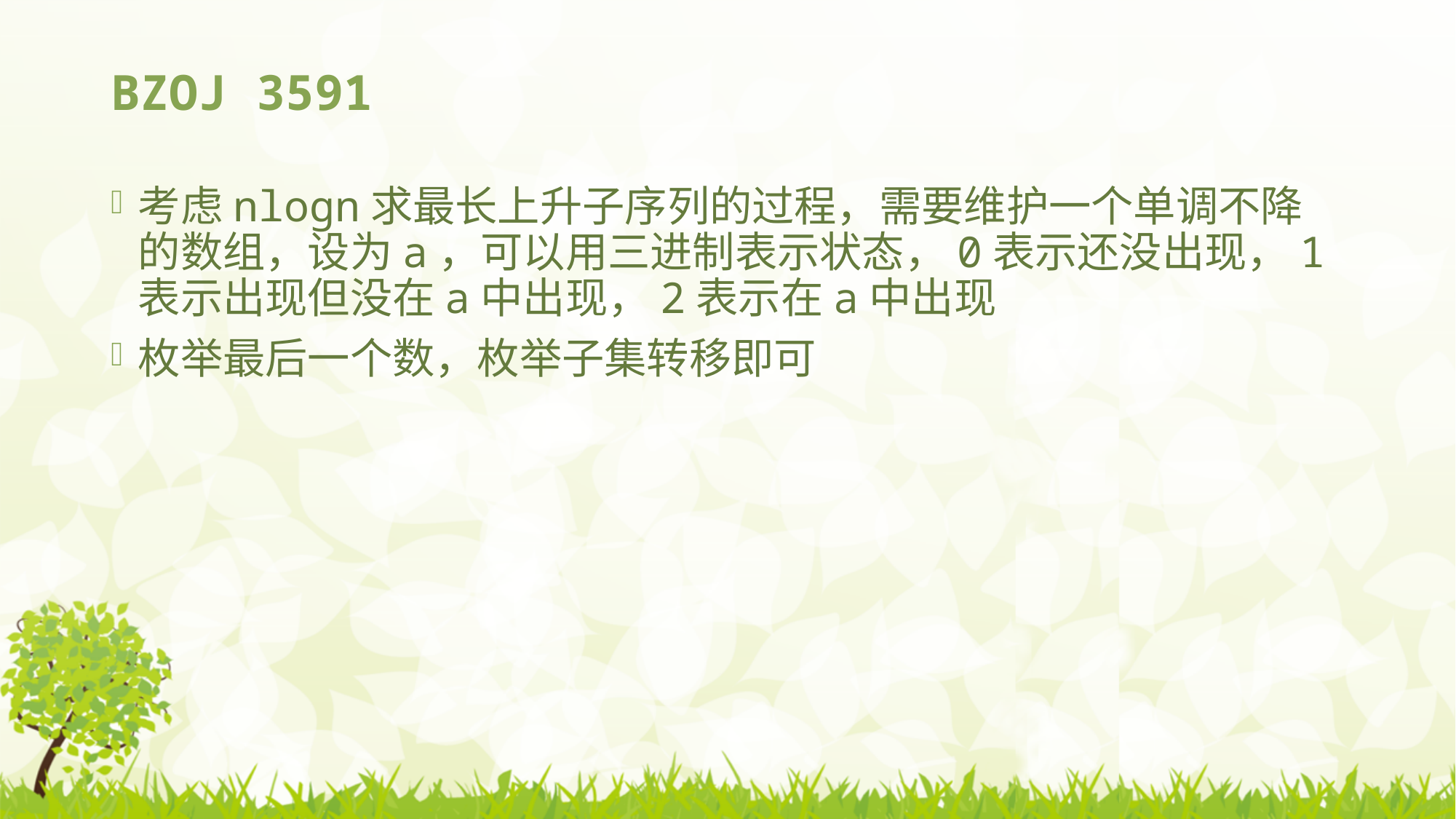

# BZOJ 3591
考虑nlogn求最长上升子序列的过程，需要维护一个单调不降的数组，设为a，可以用三进制表示状态，0表示还没出现，1表示出现但没在a中出现，2表示在a中出现
枚举最后一个数，枚举子集转移即可